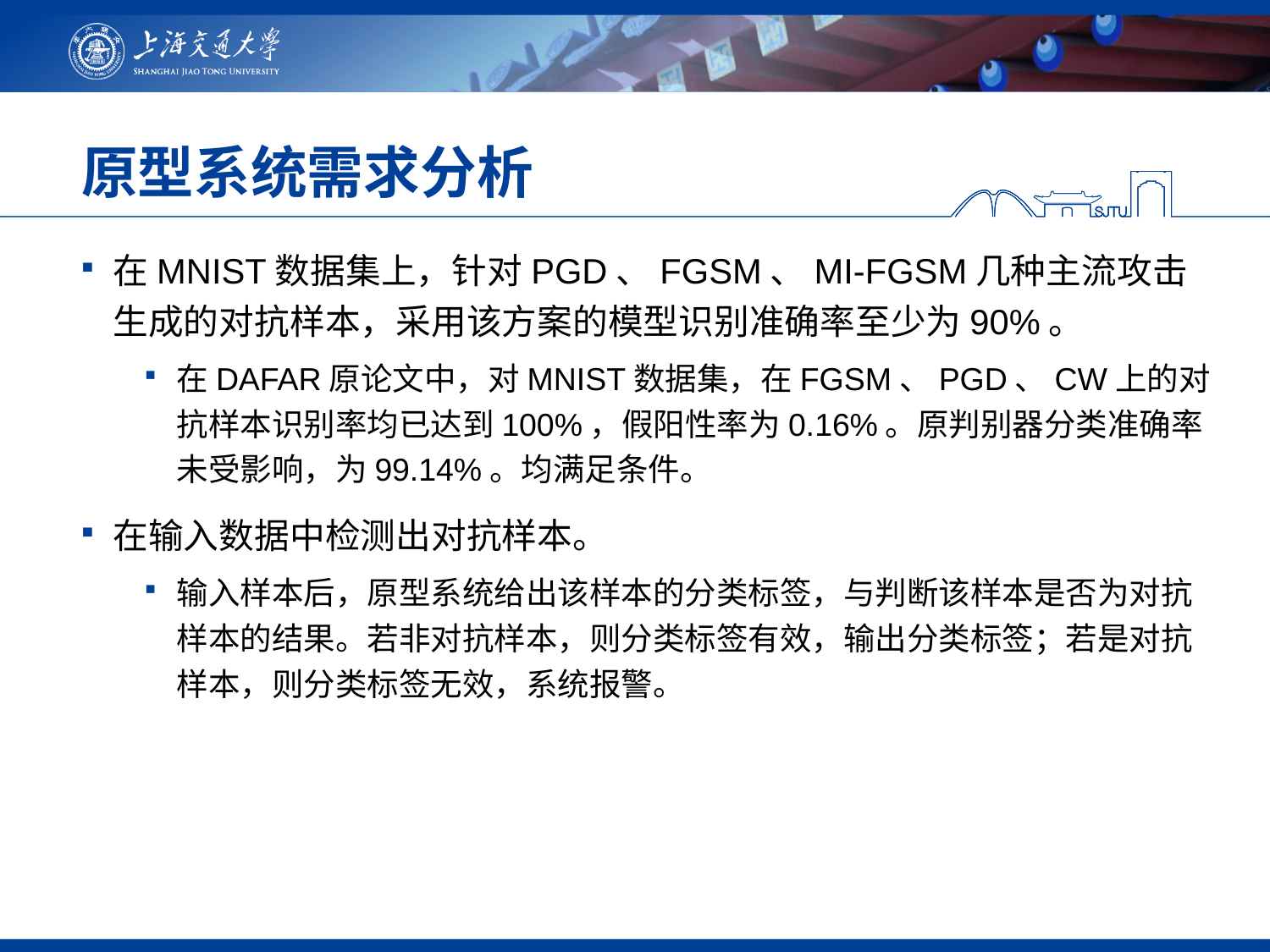

# 原型系统需求分析
在MNIST数据集上，针对PGD、FGSM、MI-FGSM几种主流攻击生成的对抗样本，采用该方案的模型识别准确率至少为90%。
在DAFAR原论文中，对MNIST数据集，在FGSM、PGD、CW上的对抗样本识别率均已达到100%，假阳性率为0.16%。原判别器分类准确率未受影响，为99.14%。均满足条件。
在输入数据中检测出对抗样本。
输入样本后，原型系统给出该样本的分类标签，与判断该样本是否为对抗样本的结果。若非对抗样本，则分类标签有效，输出分类标签；若是对抗样本，则分类标签无效，系统报警。